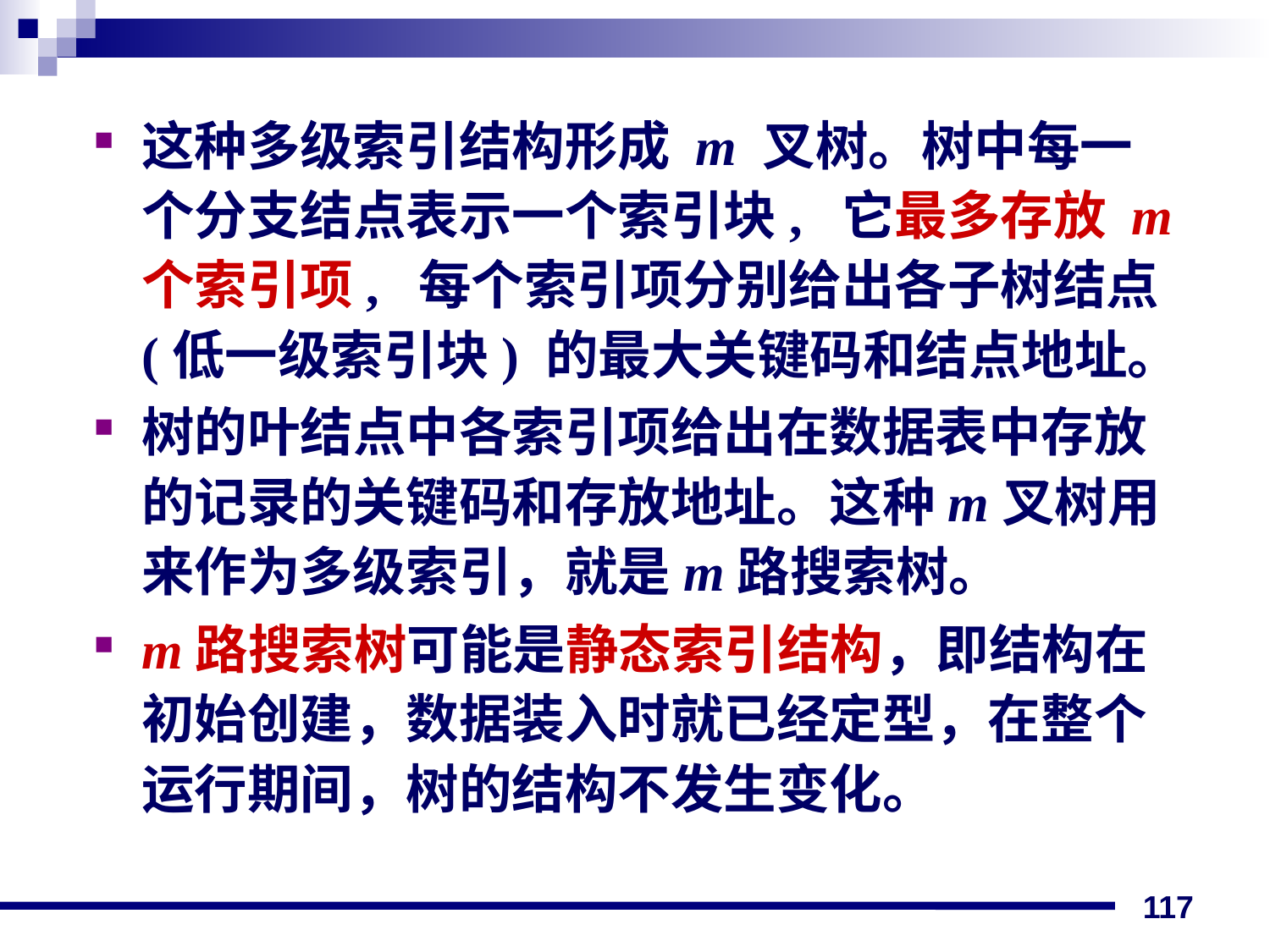

这种多级索引结构形成 m 叉树。树中每一个分支结点表示一个索引块,  它最多存放 m 个索引项,  每个索引项分别给出各子树结点 (低一级索引块) 的最大关键码和结点地址。
树的叶结点中各索引项给出在数据表中存放的记录的关键码和存放地址。这种m叉树用来作为多级索引，就是m路搜索树。
m路搜索树可能是静态索引结构，即结构在初始创建，数据装入时就已经定型，在整个运行期间，树的结构不发生变化。
117